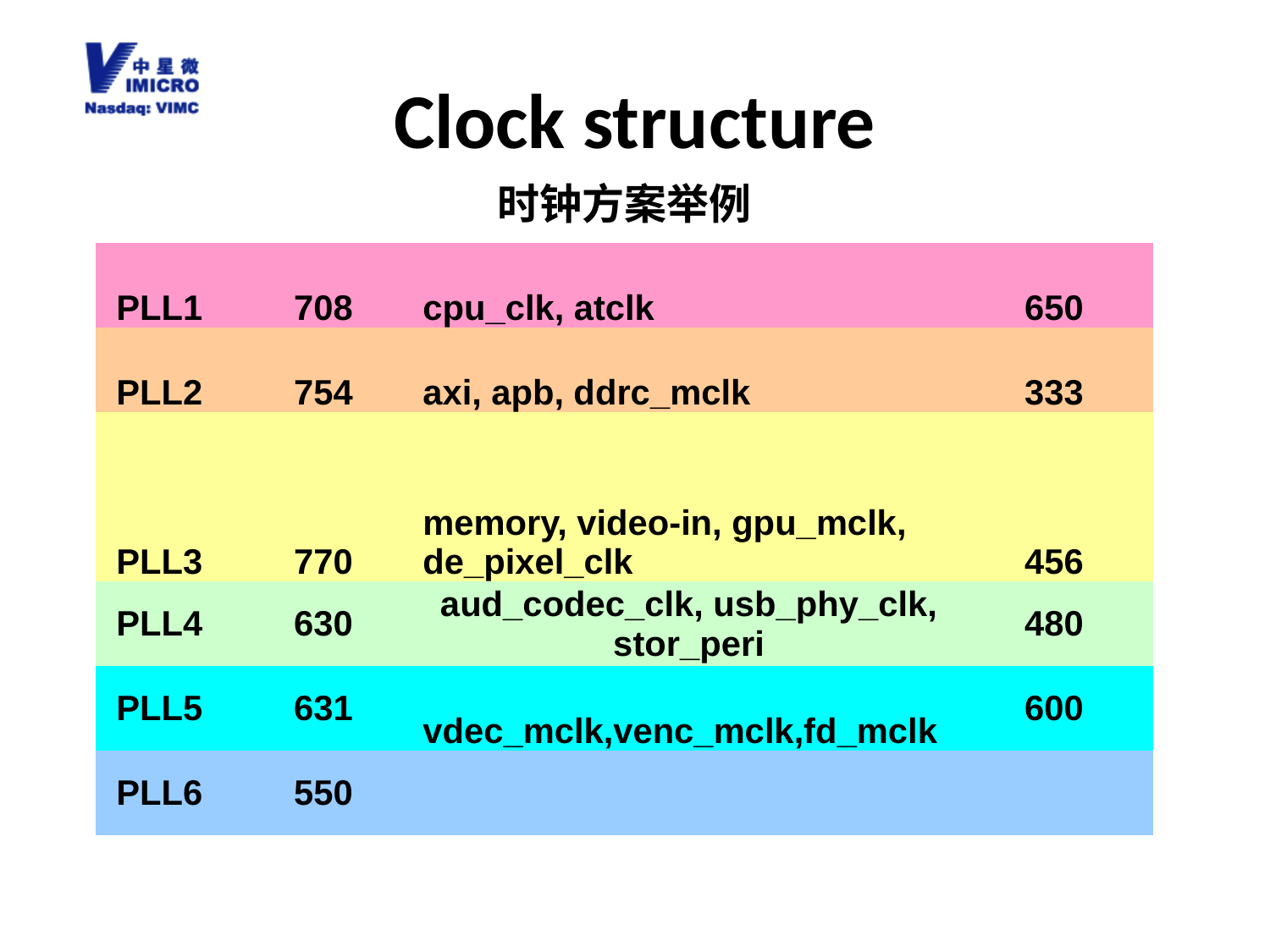

# Clock structure
| 时钟方案举例 |  |  |  |
| --- | --- | --- | --- |
| PLL1 | 708 | cpu\_clk, atclk | 650 |
| PLL2 | 754 | axi, apb, ddrc\_mclk | 333 |
| PLL3 | 770 | memory, video-in, gpu\_mclk, de\_pixel\_clk | 456 |
| PLL4 | 630 | aud\_codec\_clk, usb\_phy\_clk, stor\_peri | 480 |
| PLL5 | 631 | vdec\_mclk,venc\_mclk,fd\_mclk | 600 |
| PLL6 | 550 |  |  |